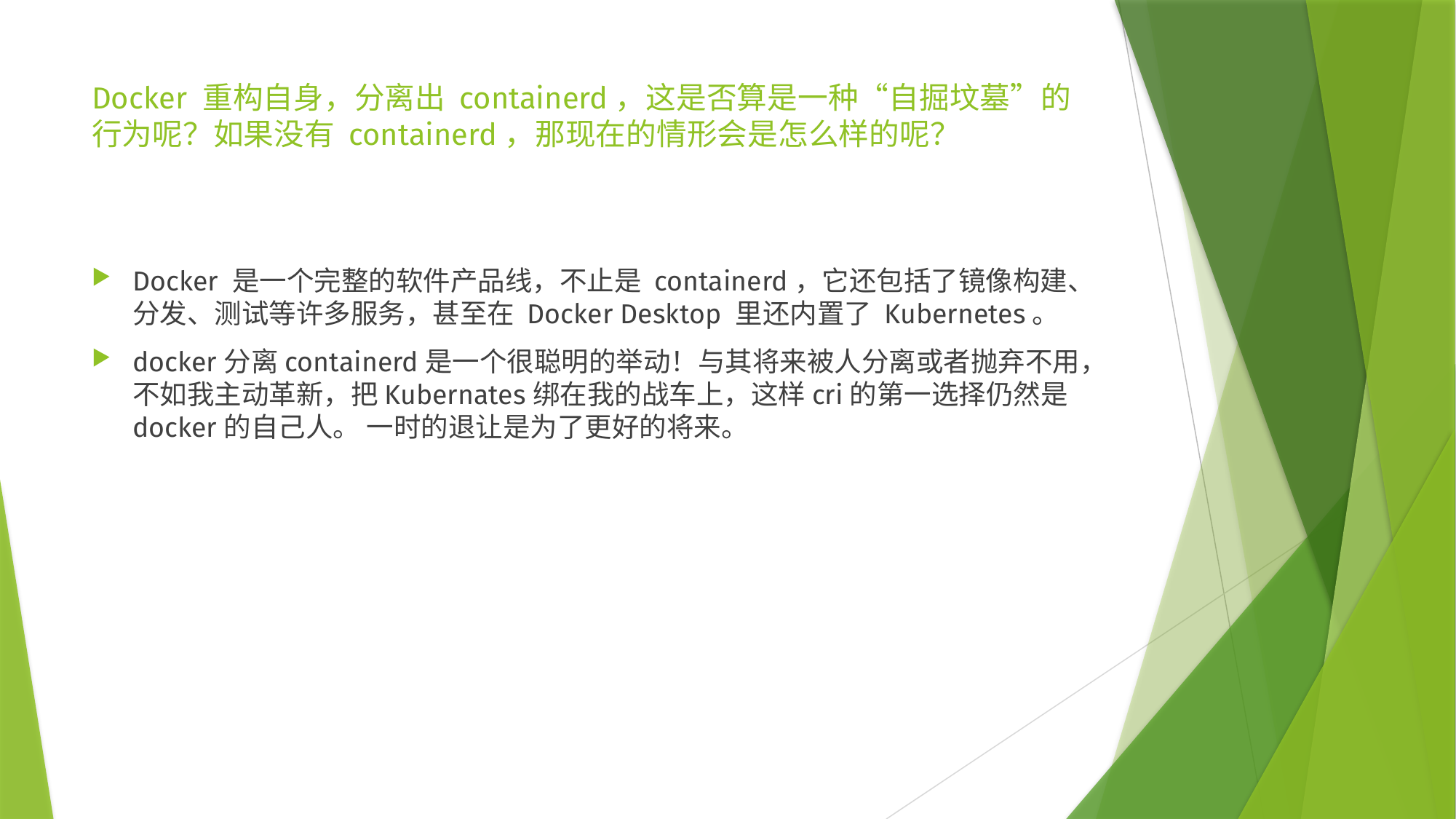

# Docker 重构自身，分离出 containerd，这是否算是一种“自掘坟墓”的行为呢？如果没有 containerd，那现在的情形会是怎么样的呢？
Docker 是一个完整的软件产品线，不止是 containerd，它还包括了镜像构建、分发、测试等许多服务，甚至在 Docker Desktop 里还内置了 Kubernetes。​
docker分离containerd是一个很聪明的举动！与其将来被人分离或者抛弃不用，不如我主动革新，把Kubernates绑在我的战车上，这样cri的第一选择仍然是docker的自己人。 一时的退让是为了更好的将来。​